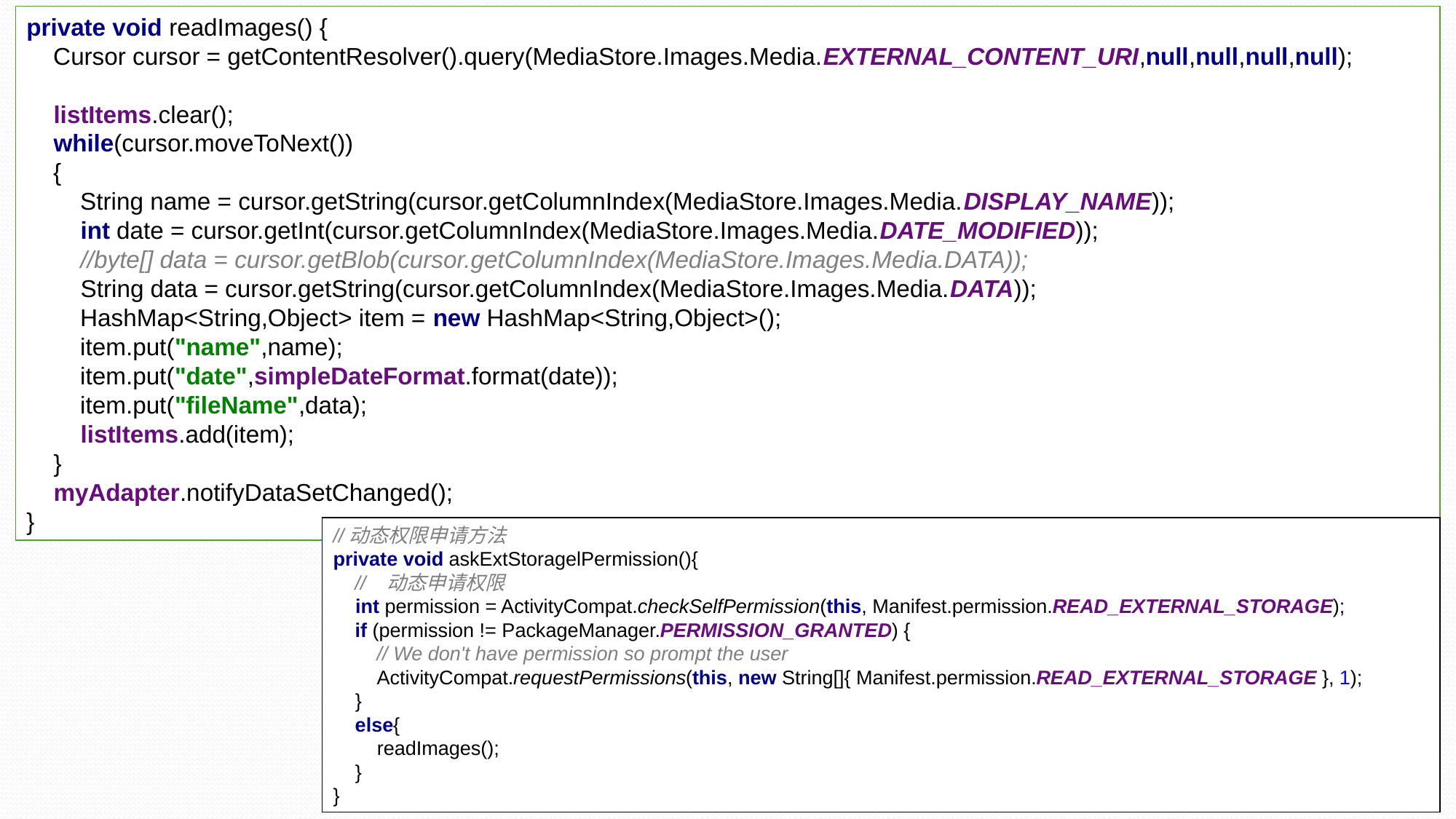

private void readImages() {
    Cursor cursor = getContentResolver().query(MediaStore.Images.Media.EXTERNAL_CONTENT_URI,null,null,null,null);
    listItems.clear();
    while(cursor.moveToNext())
    {
        String name = cursor.getString(cursor.getColumnIndex(MediaStore.Images.Media.DISPLAY_NAME));
        int date = cursor.getInt(cursor.getColumnIndex(MediaStore.Images.Media.DATE_MODIFIED));
        //byte[] data = cursor.getBlob(cursor.getColumnIndex(MediaStore.Images.Media.DATA));
        String data = cursor.getString(cursor.getColumnIndex(MediaStore.Images.Media.DATA));
        HashMap<String,Object> item = new HashMap<String,Object>();
        item.put("name",name);
        item.put("date",simpleDateFormat.format(date));
        item.put("fileName",data);
        listItems.add(item);
    }
    myAdapter.notifyDataSetChanged();
}
//动态权限申请方法
private void askExtStoragelPermission(){
    //   动态申请权限
    int permission = ActivityCompat.checkSelfPermission(this, Manifest.permission.READ_EXTERNAL_STORAGE);
    if (permission != PackageManager.PERMISSION_GRANTED) {
        // We don't have permission so prompt the user
        ActivityCompat.requestPermissions(this, new String[]{ Manifest.permission.READ_EXTERNAL_STORAGE }, 1);
    }
    else{
        readImages();
    }
}